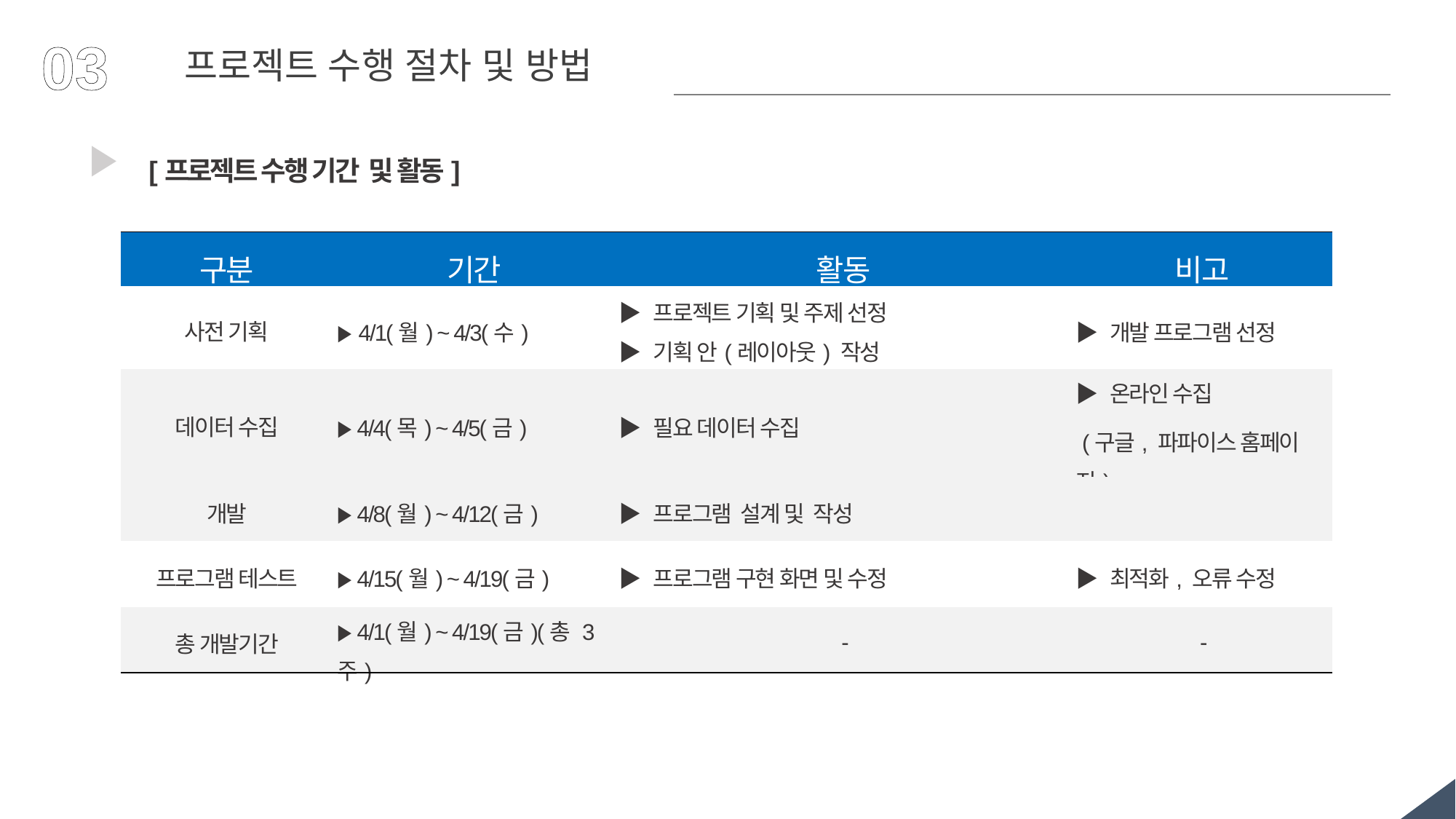

03

프로젝트 수행 절차 및 방법
▶
[프로젝트 수행 기간  및 활동]
| 구분 | 기간 | 활동 | 비고 |
| --- | --- | --- | --- |
| 사전 기획 | ▶ 4/1(월) ~ 4/3(수) | ▶ 프로젝트 기획 및 주제 선정 ▶ 기획 안(레이아웃) 작성 | ▶ 개발 프로그램 선정 |
| 데이터 수집 | ▶ 4/4(목) ~ 4/5(금) | ▶ 필요 데이터 수집 | ▶ 온라인 수집 (구글, 파파이스 홈페이지) |
| 개발 | ▶ 4/8(월) ~ 4/12(금) | ▶ 프로그램 설계 및 작성 |  |
| 프로그램 테스트 | ▶ 4/15(월) ~ 4/19(금) | ▶ 프로그램 구현 화면 및 수정 | ▶ 최적화, 오류 수정 |
| 총 개발기간 | ▶ 4/1(월) ~ 4/19(금)(총 3주) | - | - |